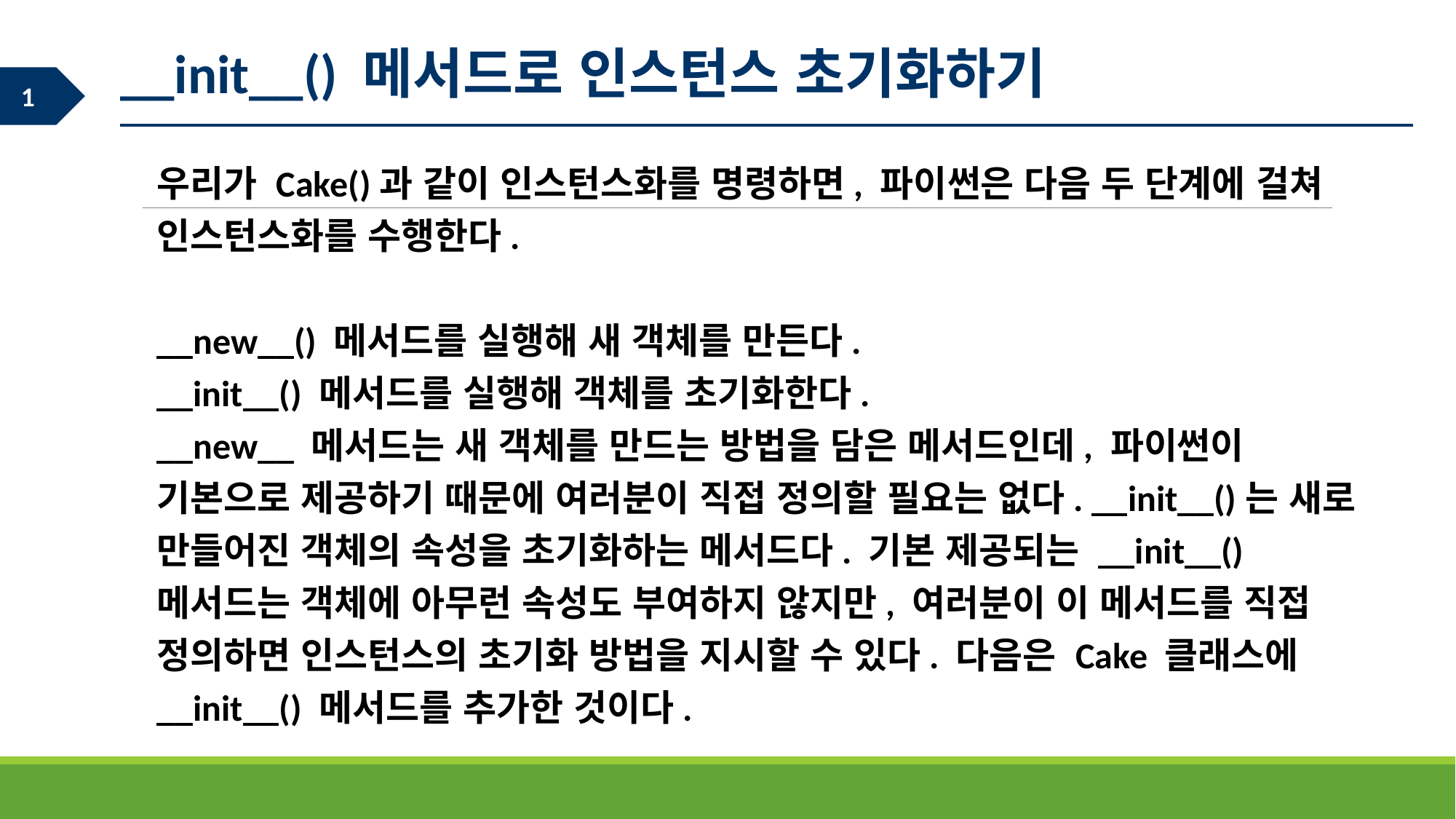

__init__() 메서드로 인스턴스 초기화하기
우리가 Cake()과 같이 인스턴스화를 명령하면, 파이썬은 다음 두 단계에 걸쳐 인스턴스화를 수행한다.

__new__() 메서드를 실행해 새 객체를 만든다.
__init__() 메서드를 실행해 객체를 초기화한다.
__new__ 메서드는 새 객체를 만드는 방법을 담은 메서드인데, 파이썬이 기본으로 제공하기 때문에 여러분이 직접 정의할 필요는 없다. __init__()는 새로 만들어진 객체의 속성을 초기화하는 메서드다. 기본 제공되는 __init__() 메서드는 객체에 아무런 속성도 부여하지 않지만, 여러분이 이 메서드를 직접 정의하면 인스턴스의 초기화 방법을 지시할 수 있다. 다음은 Cake 클래스에 __init__() 메서드를 추가한 것이다.